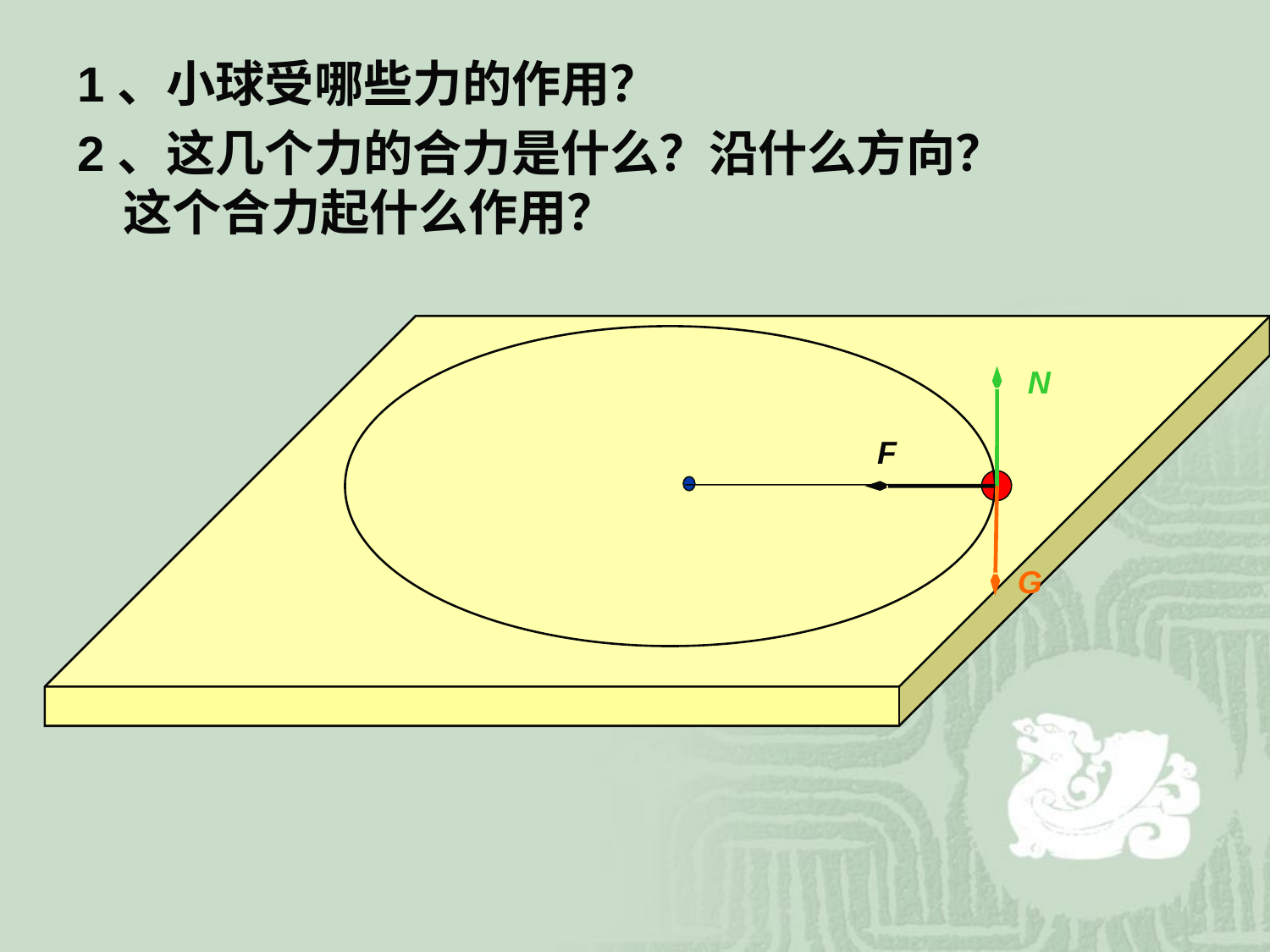

1、小球受哪些力的作用？

2、这几个力的合力是什么？沿什么方向？
   这个合力起什么作用？

N

F

G